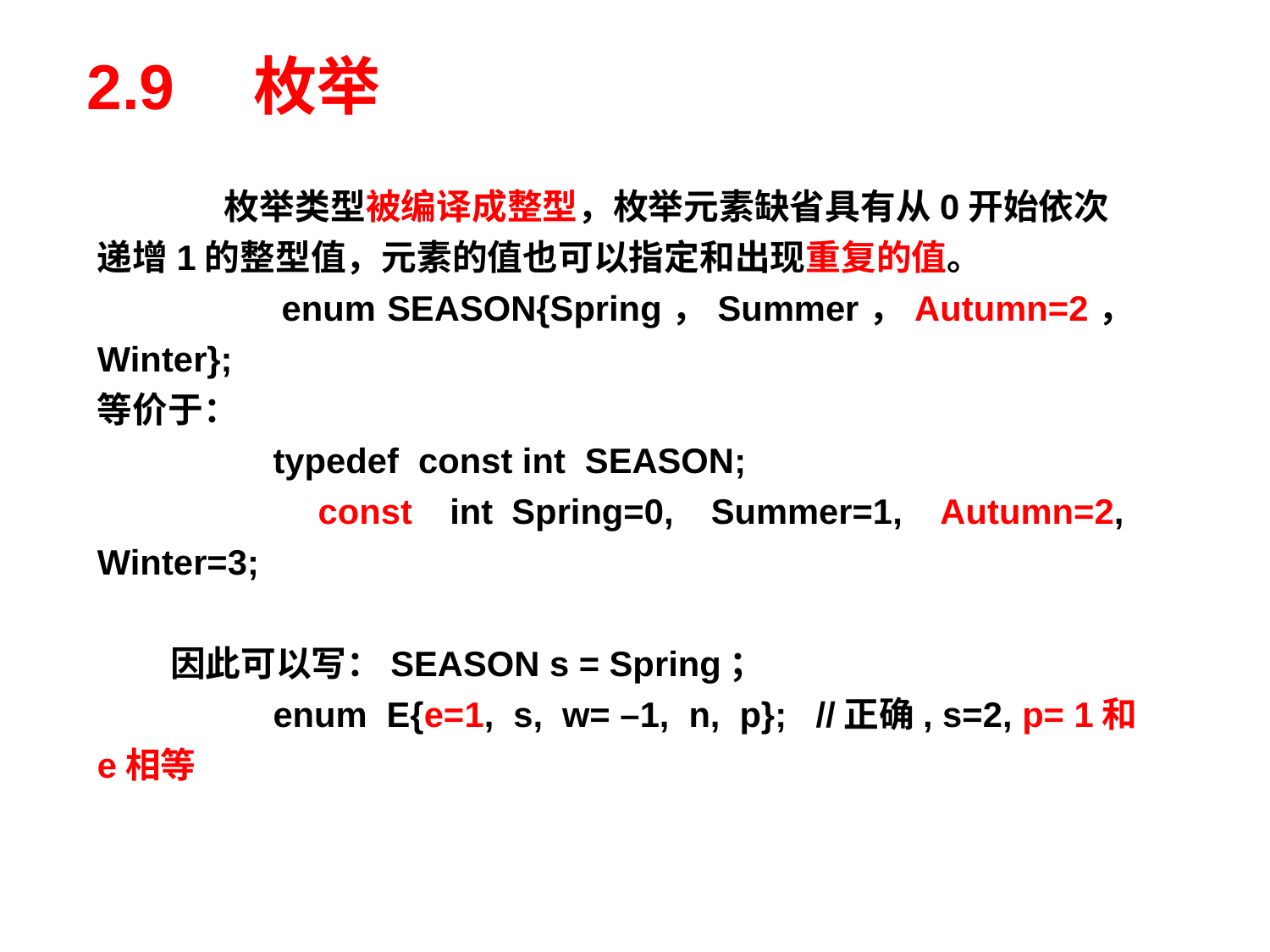

# 2.9　枚举
	枚举类型被编译成整型，枚举元素缺省具有从0开始依次递增1的整型值，元素的值也可以指定和出现重复的值。
	     enum SEASON{Spring，Summer，Autumn=2，Winter};
等价于：
	     typedef  const int  SEASON;
	     const  int Spring=0,  Summer=1,  Autumn=2,  Winter=3;

        因此可以写：SEASON s = Spring；
	     enum  E{e=1,  s,  w= –1,  n,  p};   //正确, s=2, p= 1和e相等